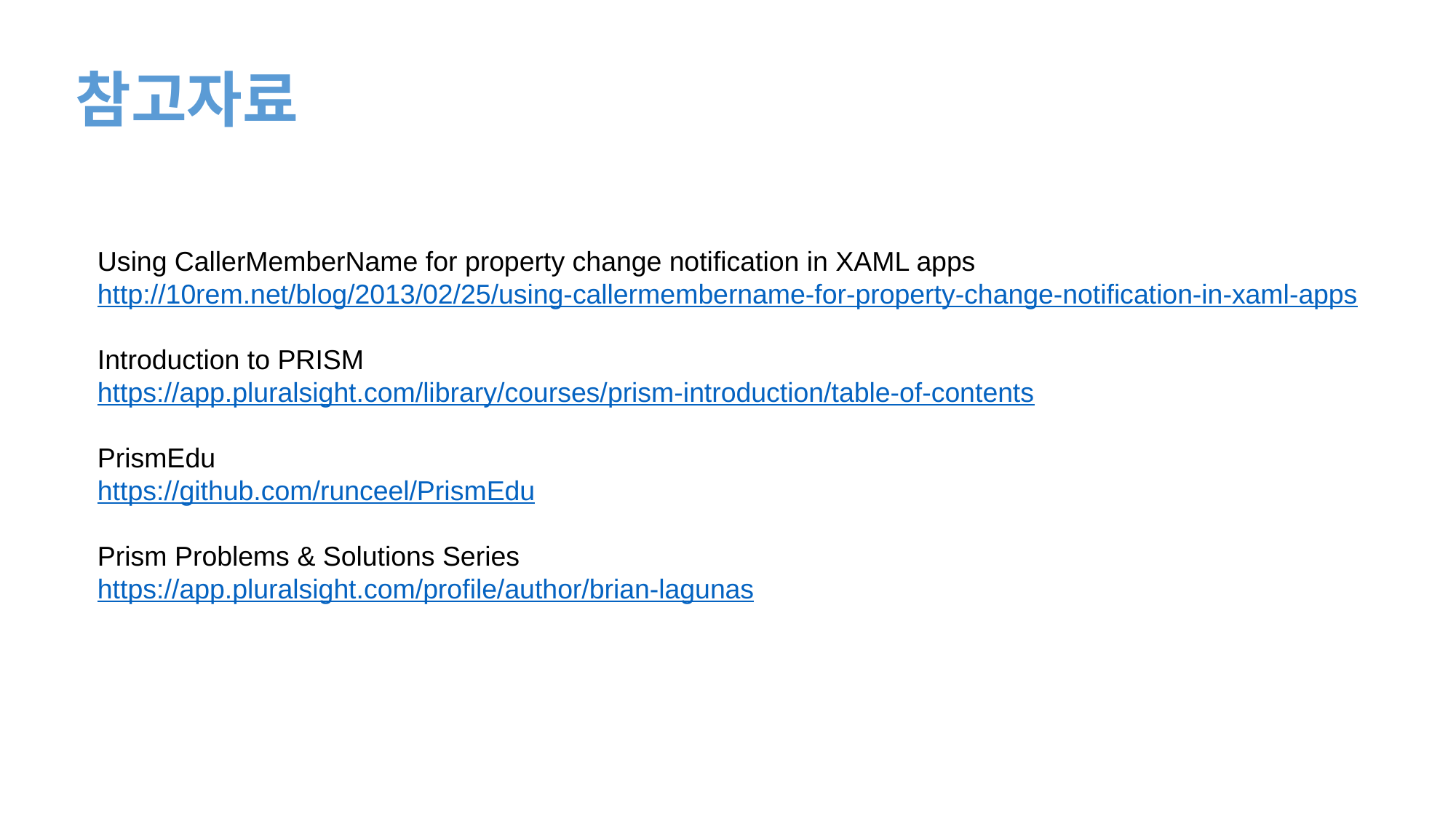

참고자료
Using CallerMemberName for property change notification in XAML apps
http://10rem.net/blog/2013/02/25/using-callermembername-for-property-change-notification-in-xaml-apps

Introduction to PRISM
https://app.pluralsight.com/library/courses/prism-introduction/table-of-contents

PrismEdu
https://github.com/runceel/PrismEdu

Prism Problems & Solutions Series
https://app.pluralsight.com/profile/author/brian-lagunas